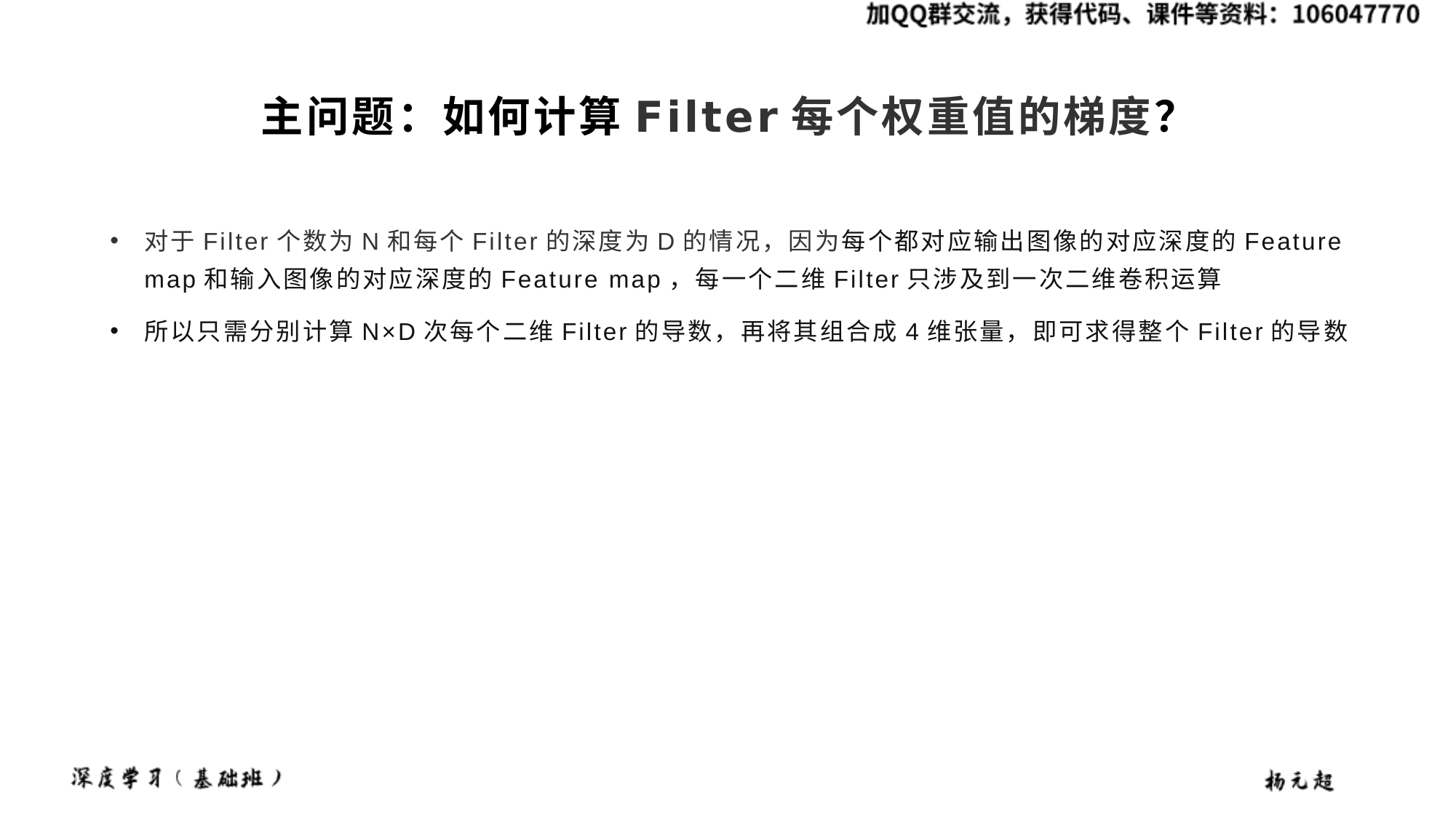

# 主问题：如何计算Filter每个权重值的梯度？
对于Filter个数为N和每个Filter的深度为D的情况，因为每个都对应输出图像的对应深度的Feature map和输入图像的对应深度的Feature map，每一个二维Filter只涉及到一次二维卷积运算
所以只需分别计算N×D次每个二维Filter的导数，再将其组合成4维张量，即可求得整个Filter的导数